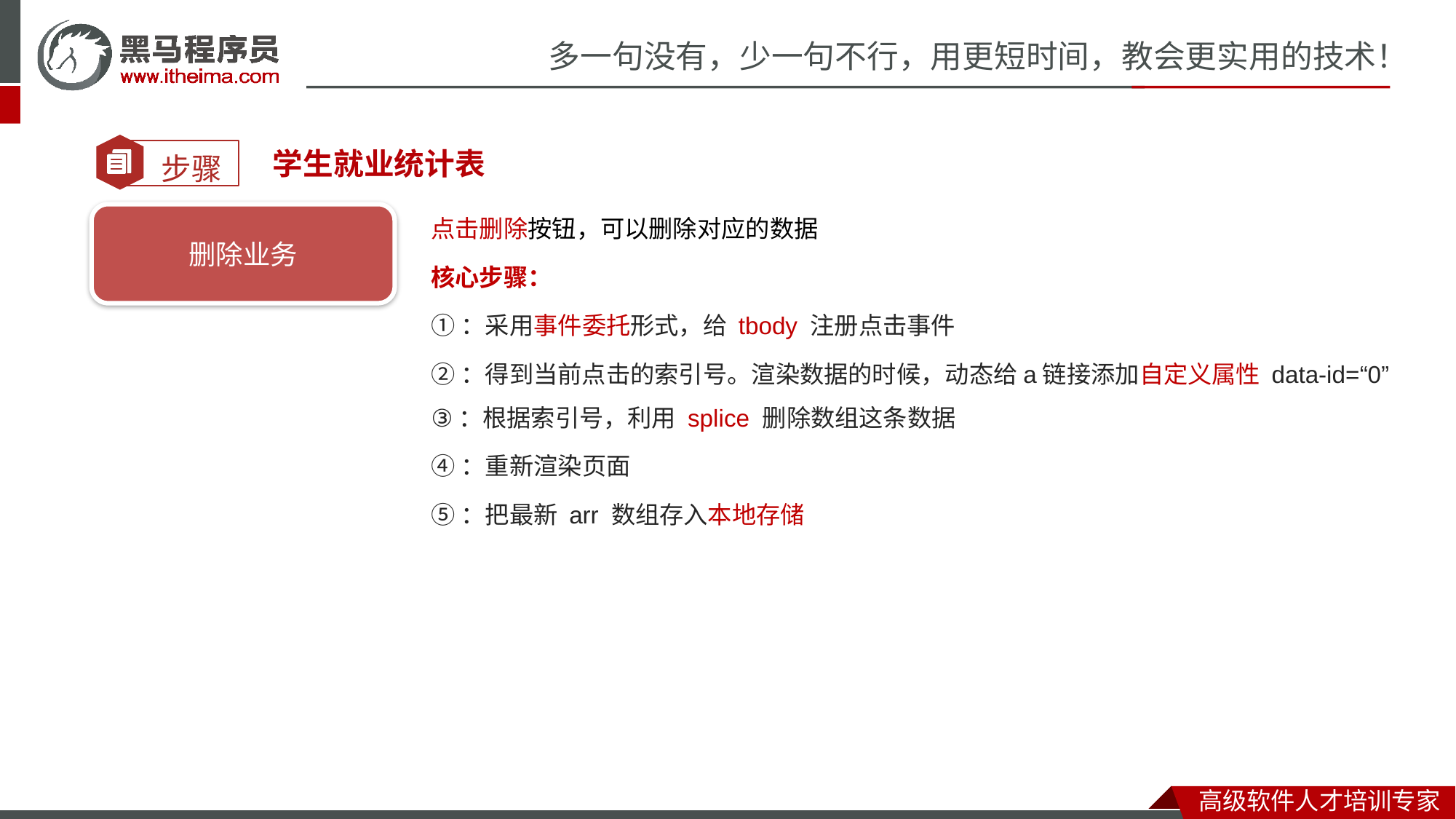

学生就业统计表
点击删除按钮，可以删除对应的数据
核心步骤：
①：采用事件委托形式，给 tbody 注册点击事件
②：得到当前点击的索引号。渲染数据的时候，动态给a链接添加自定义属性 data-id=“0” ③：根据索引号，利用 splice 删除数组这条数据
④：重新渲染页面
⑤：把最新 arr 数组存入本地存储

删除业务